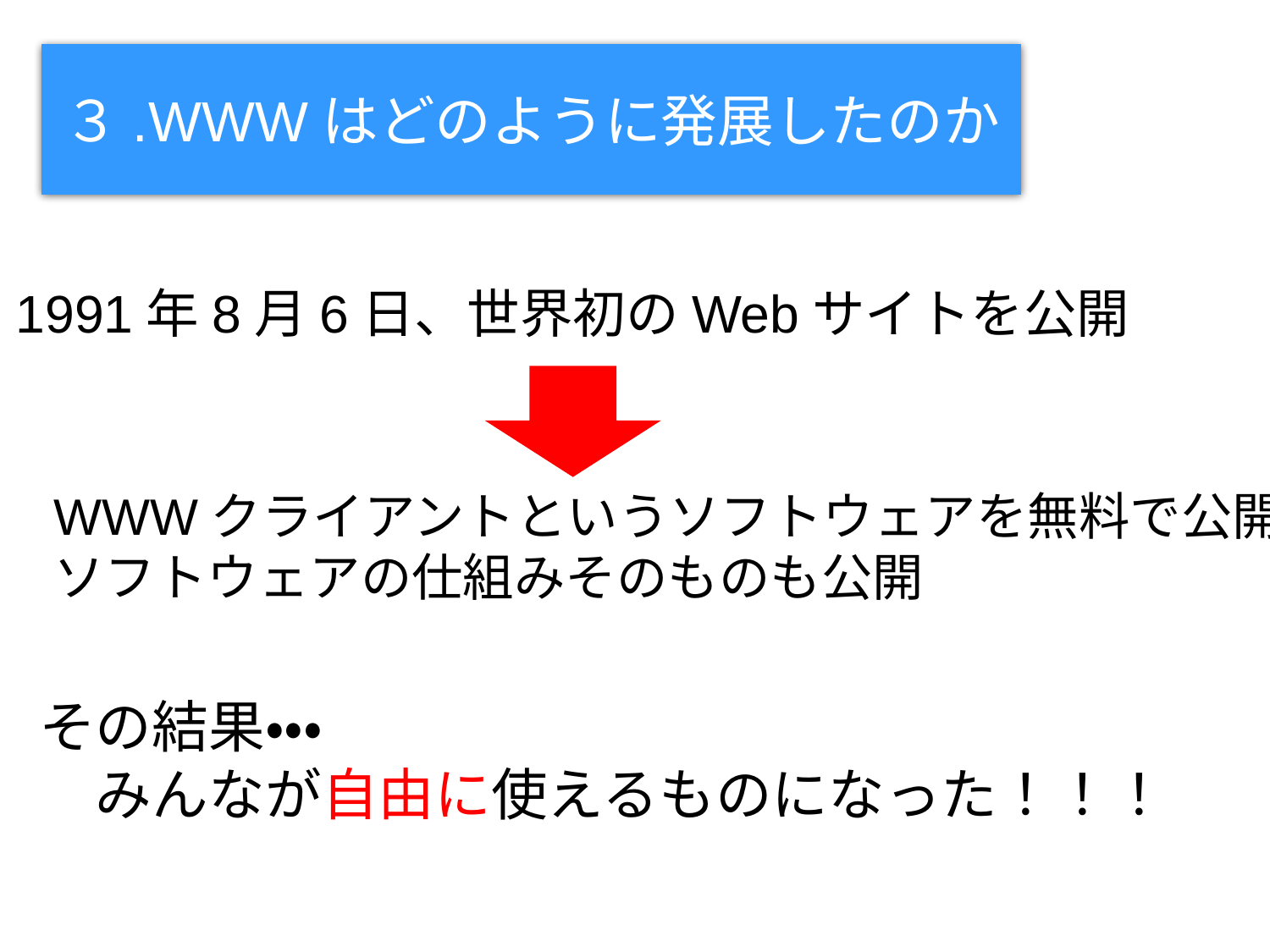

３.WWWはどのように発展したのか
1991年8月6日、世界初のWebサイトを公開

WWWクライアントというソフトウェアを無料で公開
ソフトウェアの仕組みそのものも公開
その結果・・・
　みんなが自由に使えるものになった！！！